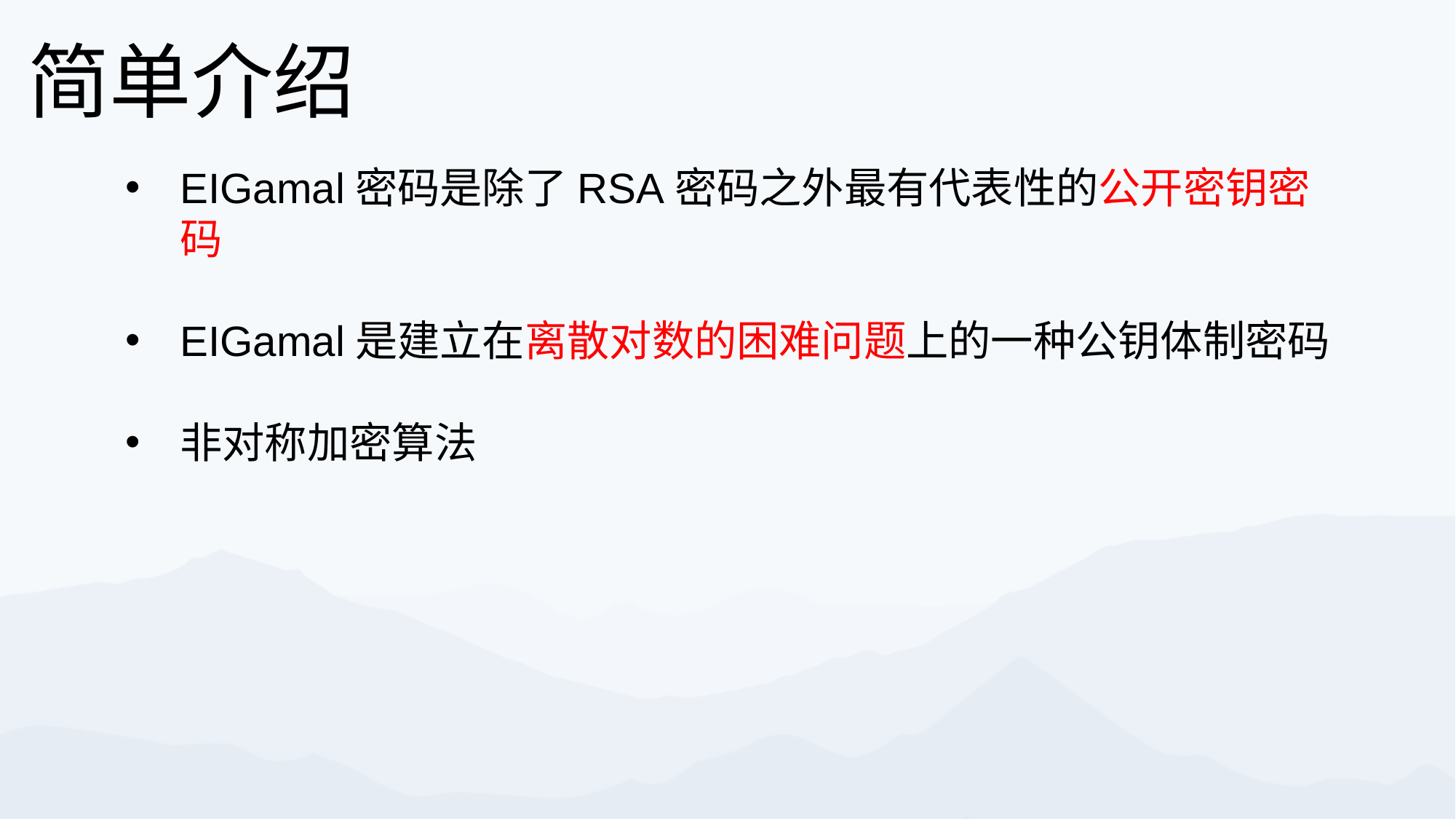

简单介绍
EIGamal密码是除了RSA密码之外最有代表性的公开密钥密码

EIGamal是建立在离散对数的困难问题上的一种公钥体制密码

非对称加密算法